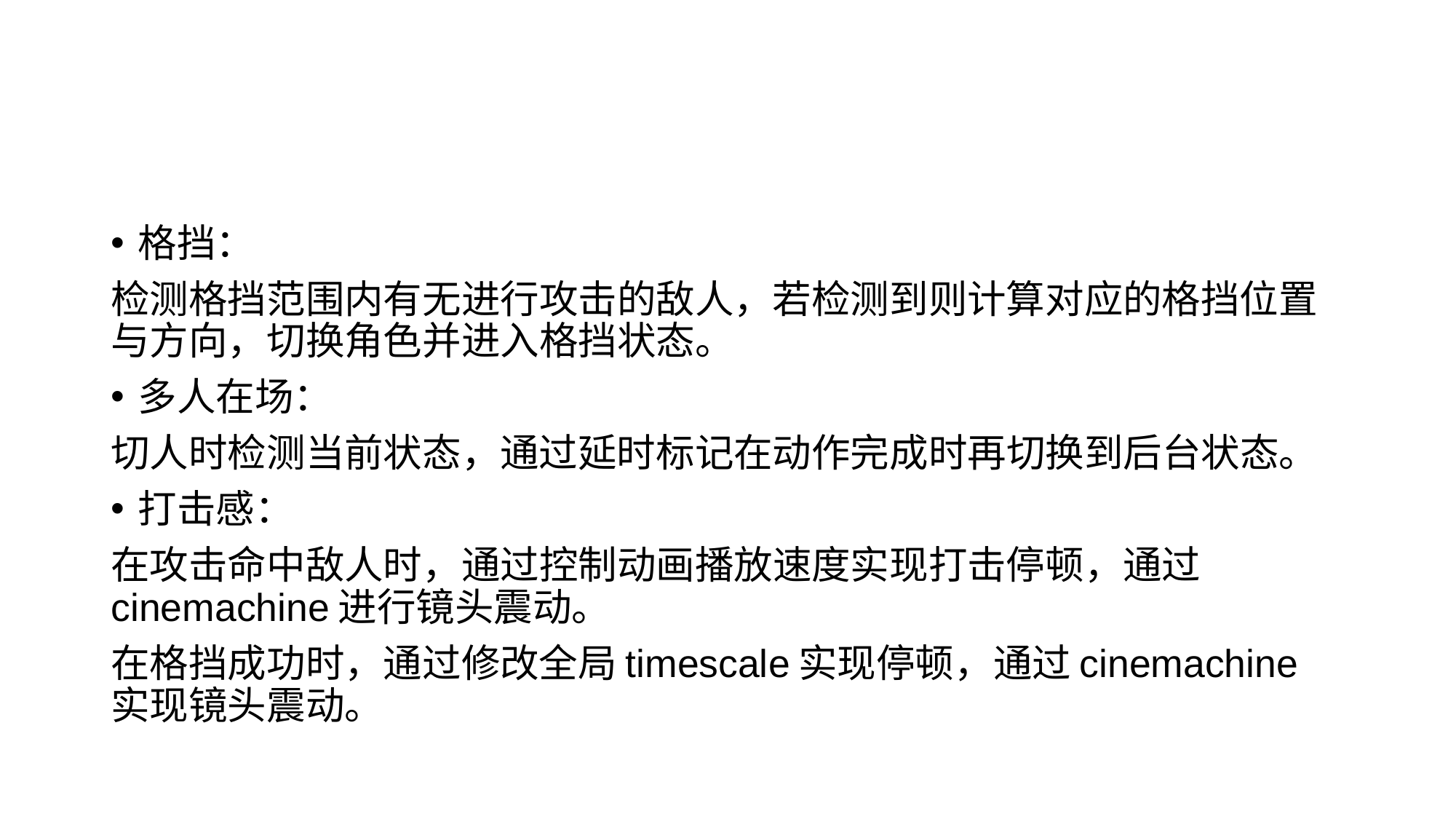

#
格挡：
检测格挡范围内有无进行攻击的敌人，若检测到则计算对应的格挡位置与方向，切换角色并进入格挡状态。
多人在场：
切人时检测当前状态，通过延时标记在动作完成时再切换到后台状态。
打击感：
在攻击命中敌人时，通过控制动画播放速度实现打击停顿，通过cinemachine进行镜头震动。
在格挡成功时，通过修改全局timescale实现停顿，通过cinemachine实现镜头震动。